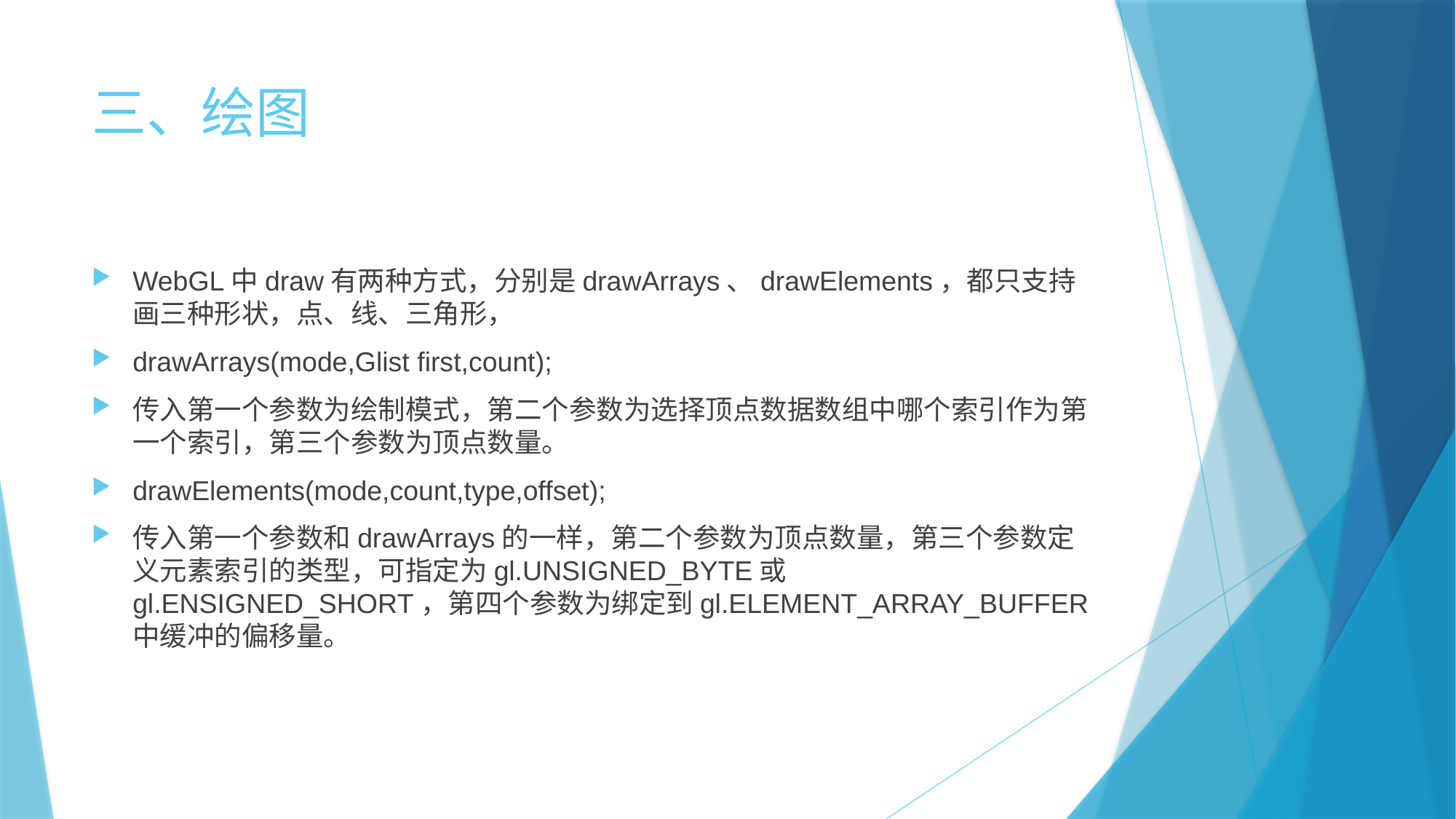

# 三、绘图
WebGL中draw有两种方式，分别是drawArrays、drawElements，都只支持画三种形状，点、线、三角形，
drawArrays(mode,Glist first,count);
传入第一个参数为绘制模式，第二个参数为选择顶点数据数组中哪个索引作为第一个索引，第三个参数为顶点数量。
drawElements(mode,count,type,offset);
传入第一个参数和drawArrays的一样，第二个参数为顶点数量，第三个参数定义元素索引的类型，可指定为gl.UNSIGNED_BYTE或gl.ENSIGNED_SHORT，第四个参数为绑定到gl.ELEMENT_ARRAY_BUFFER中缓冲的偏移量。